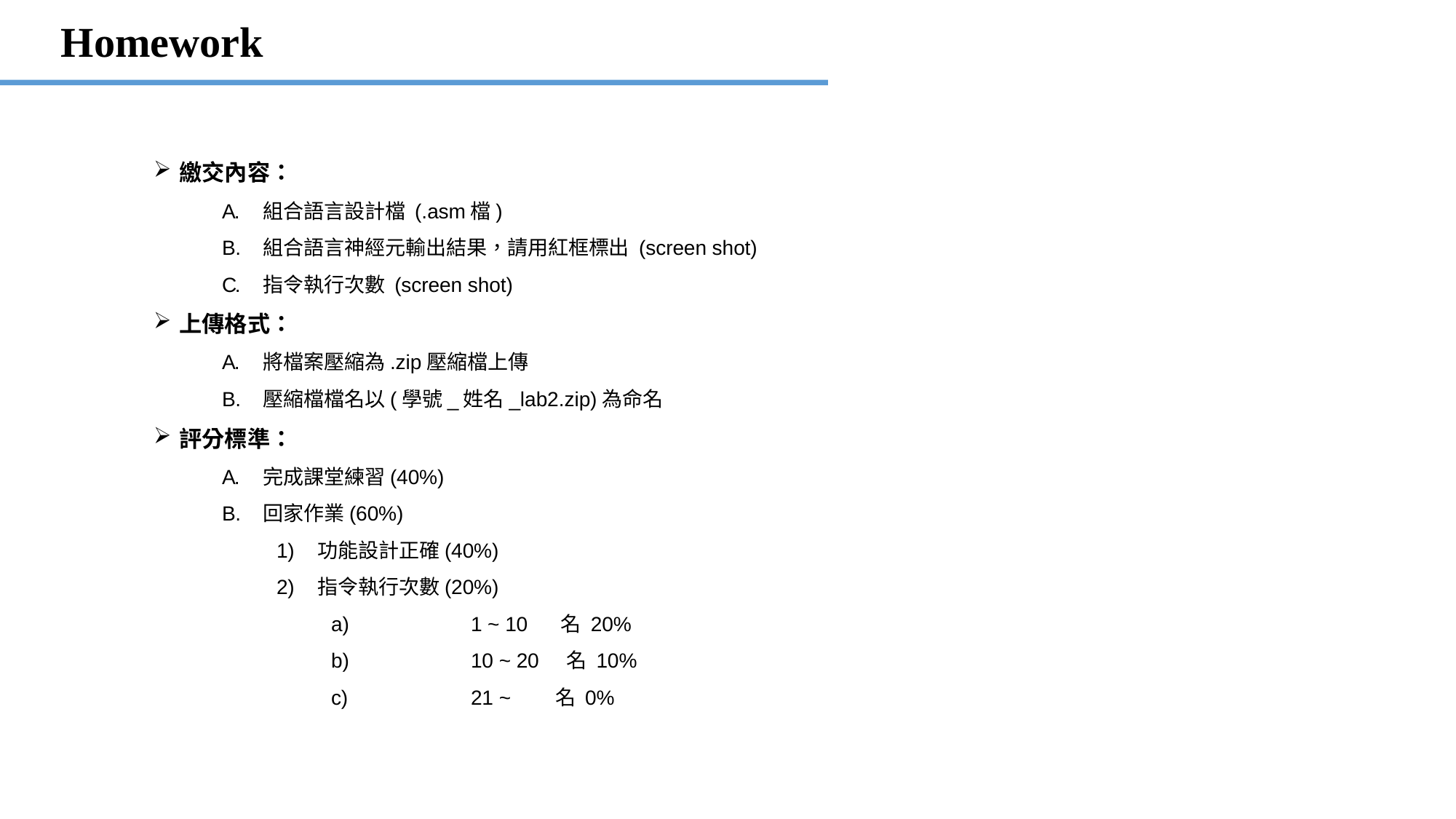

Homework

繳交內容：
組合語言設計檔 (.asm檔)
組合語言神經元輸出結果，請用紅框標出 (screen shot)
指令執行次數 (screen shot)
上傳格式：
將檔案壓縮為.zip壓縮檔上傳
壓縮檔檔名以(學號_姓名_lab2.zip)為命名
評分標準：
完成課堂練習(40%)
回家作業(60%)
功能設計正確(40%)
指令執行次數(20%)
	1 ~ 10     名 20%
	10 ~ 20    名 10%
	21 ~       名 0%